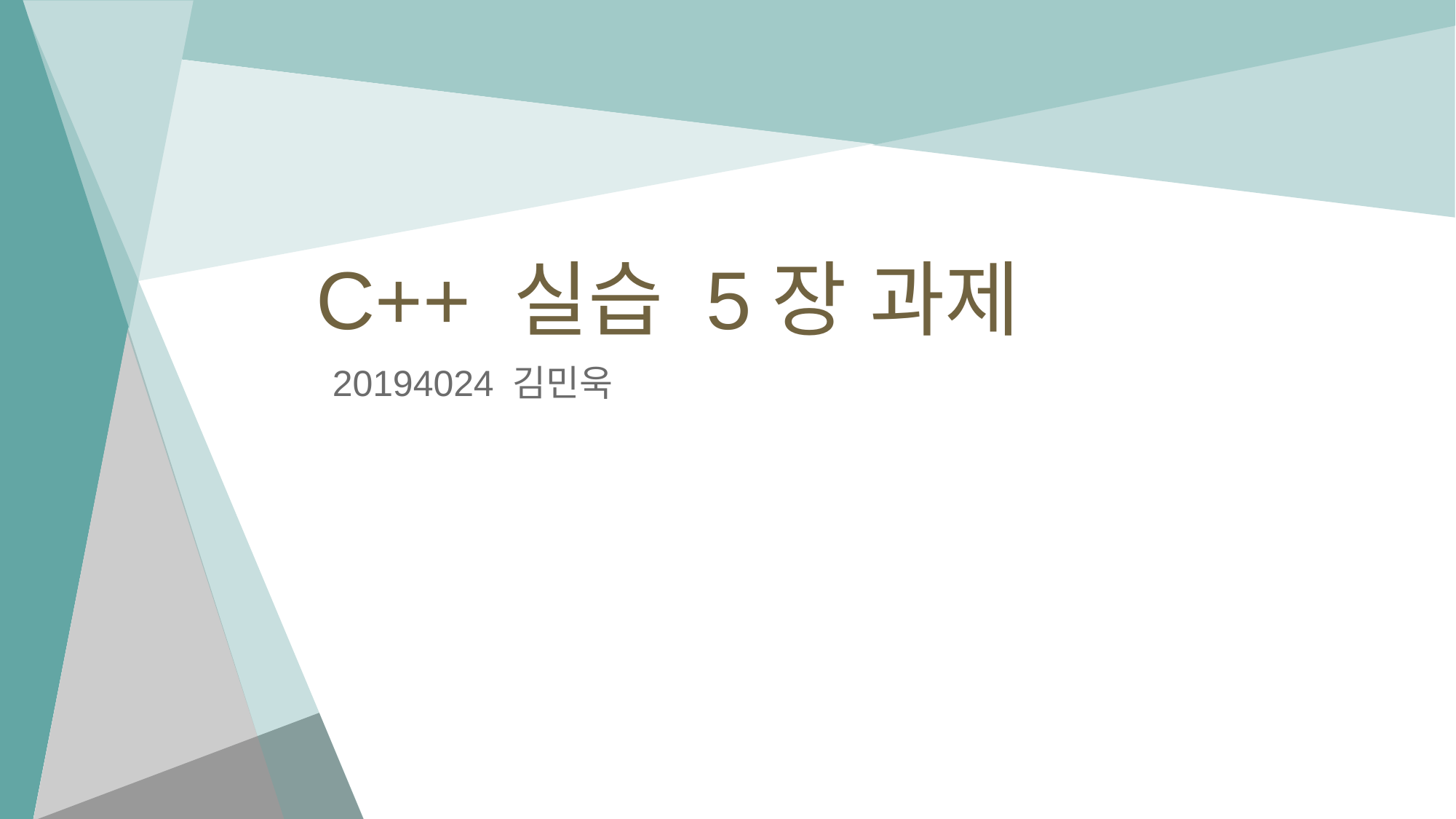

# C++ 실습 5장 과제
20194024 김민욱